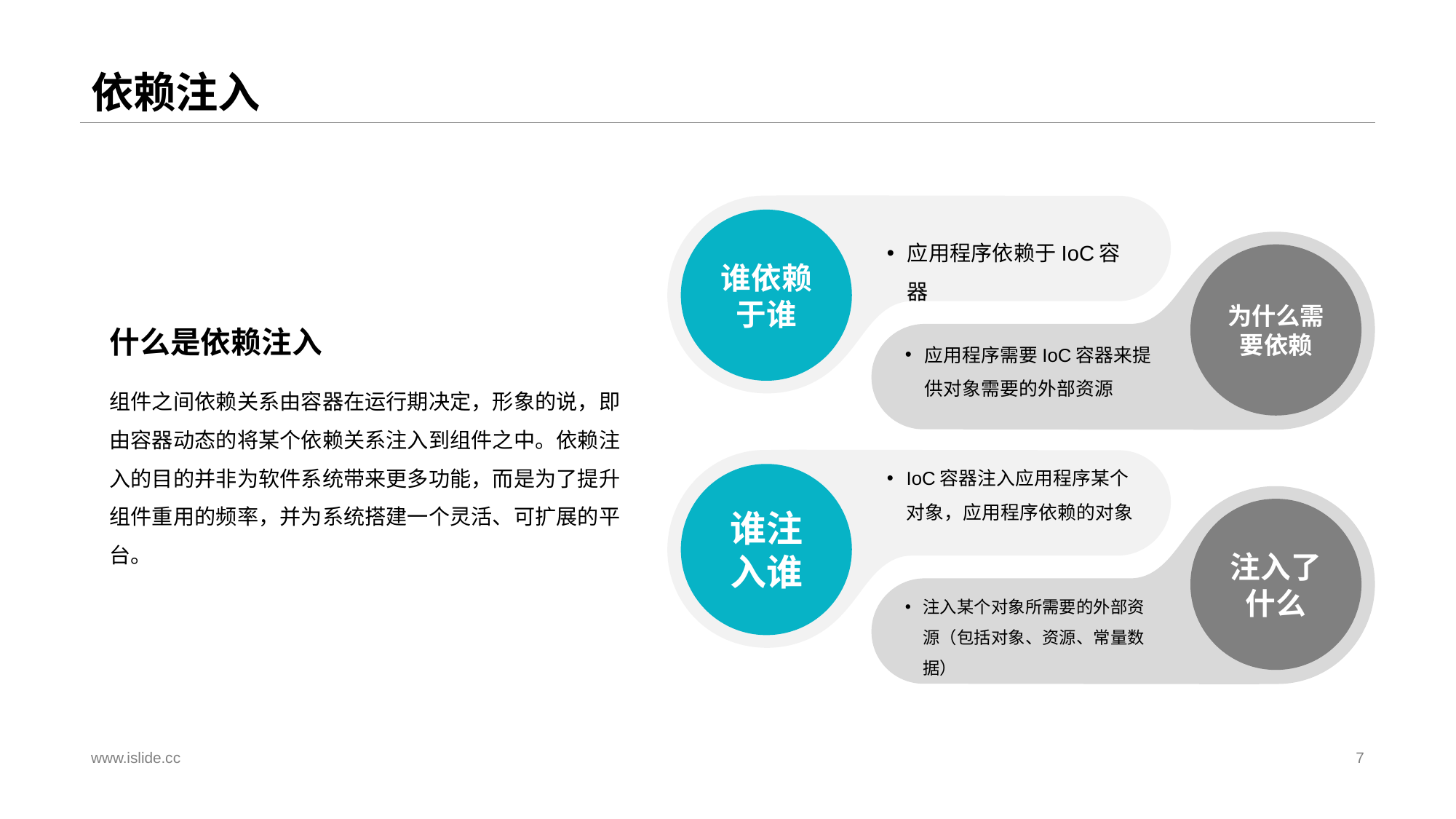

# 依赖注入

谁依赖于谁
应用程序依赖于IoC容器

为什么需要依赖
什么是依赖注入
应用程序需要IoC容器来提供对象需要的外部资源
组件之间依赖关系由容器在运行期决定，形象的说，即由容器动态的将某个依赖关系注入到组件之中。依赖注入的目的并非为软件系统带来更多功能，而是为了提升组件重用的频率，并为系统搭建一个灵活、可扩展的平台。

IoC容器注入应用程序某个对象，应用程序依赖的对象
谁注入谁

注入了什么
注入某个对象所需要的外部资源（包括对象、资源、常量数据）
www.islide.cc
7